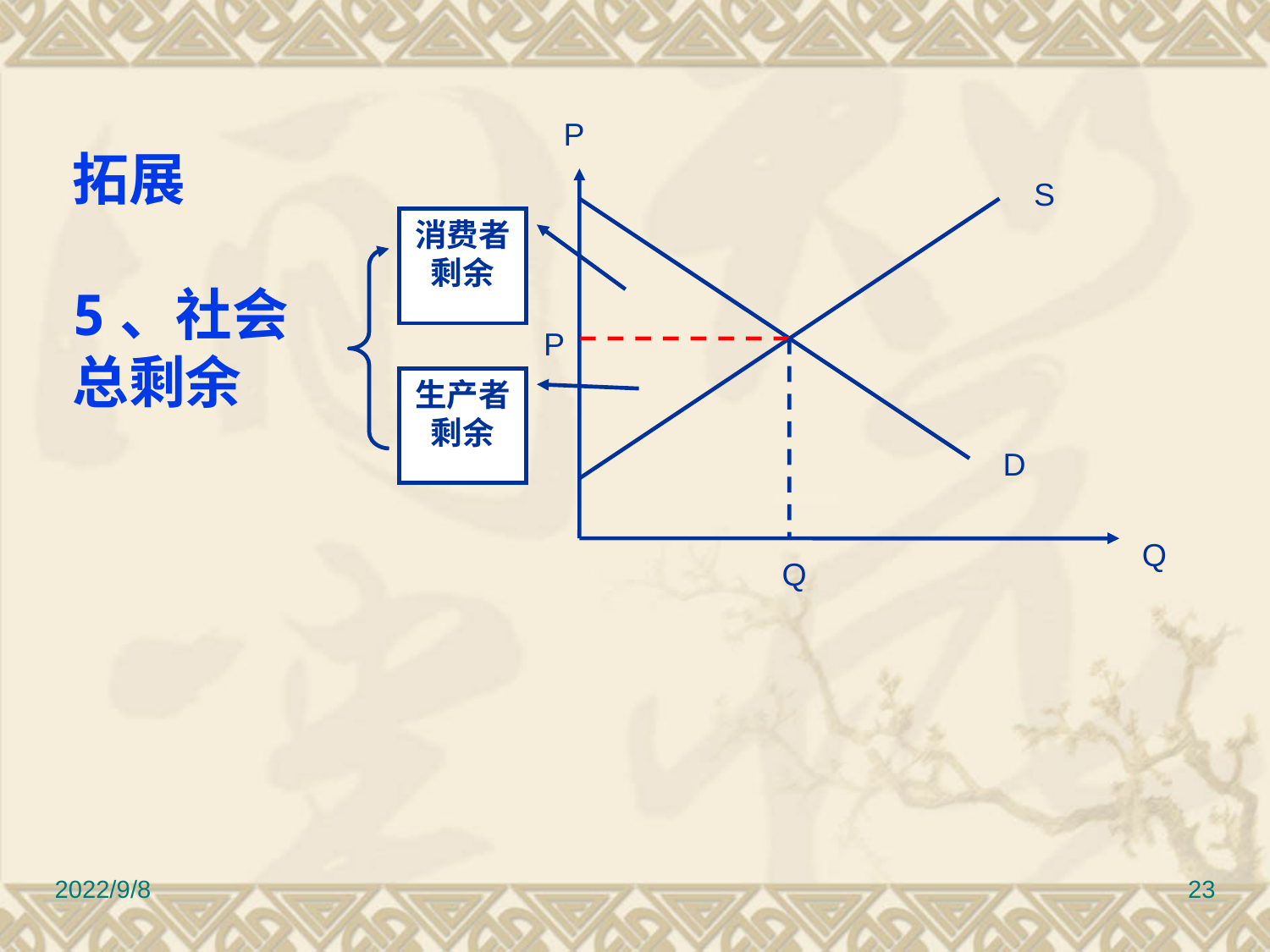

P
# 拓展 5、社会 总剩余

S

消费者剩余

P

生产者剩余
D
Q

Q
2022/9/8
23